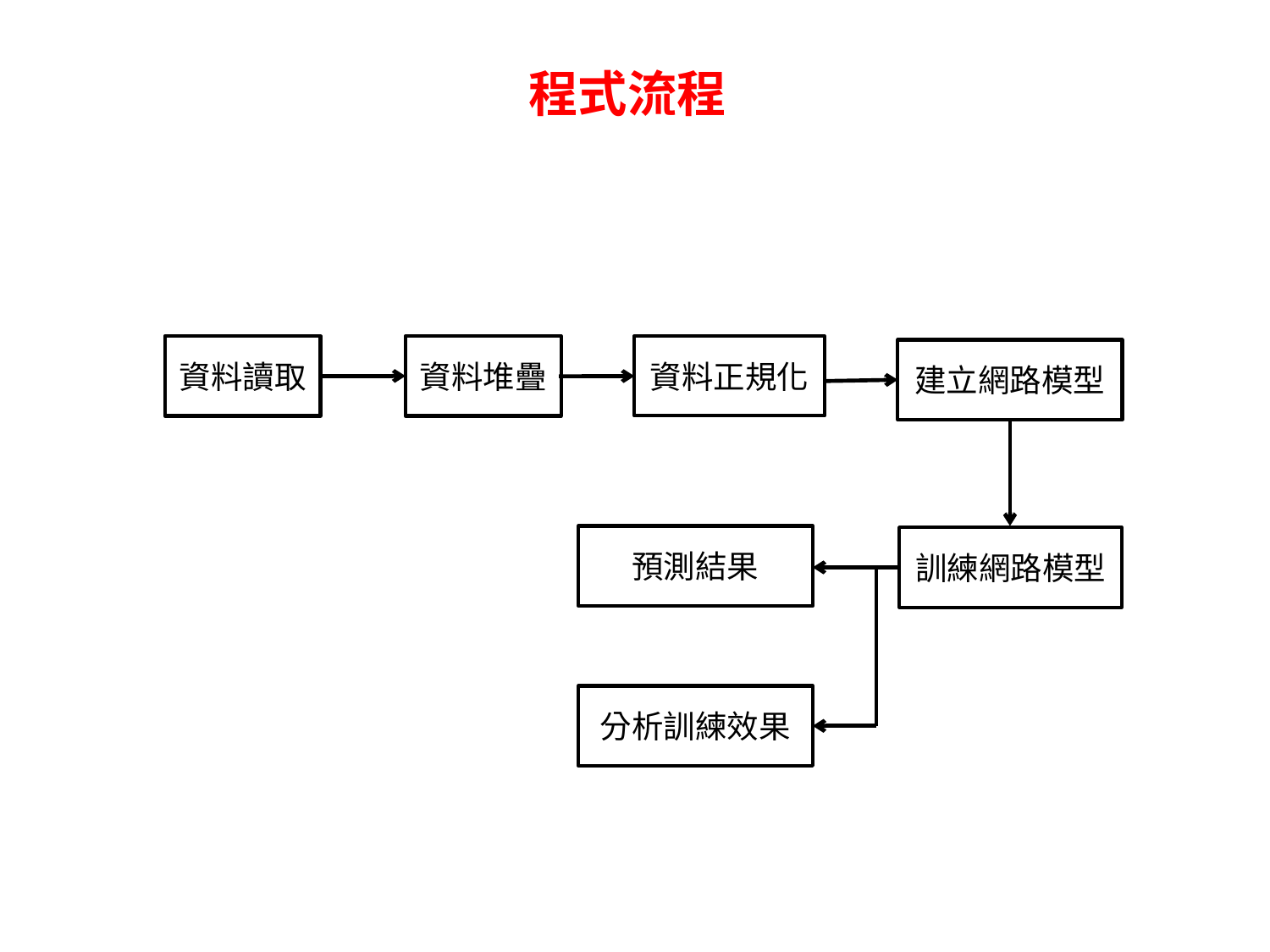

程式流程
資料讀取
資料堆疊
資料正規化
建立網路模型
預測結果
訓練網路模型
分析訓練效果